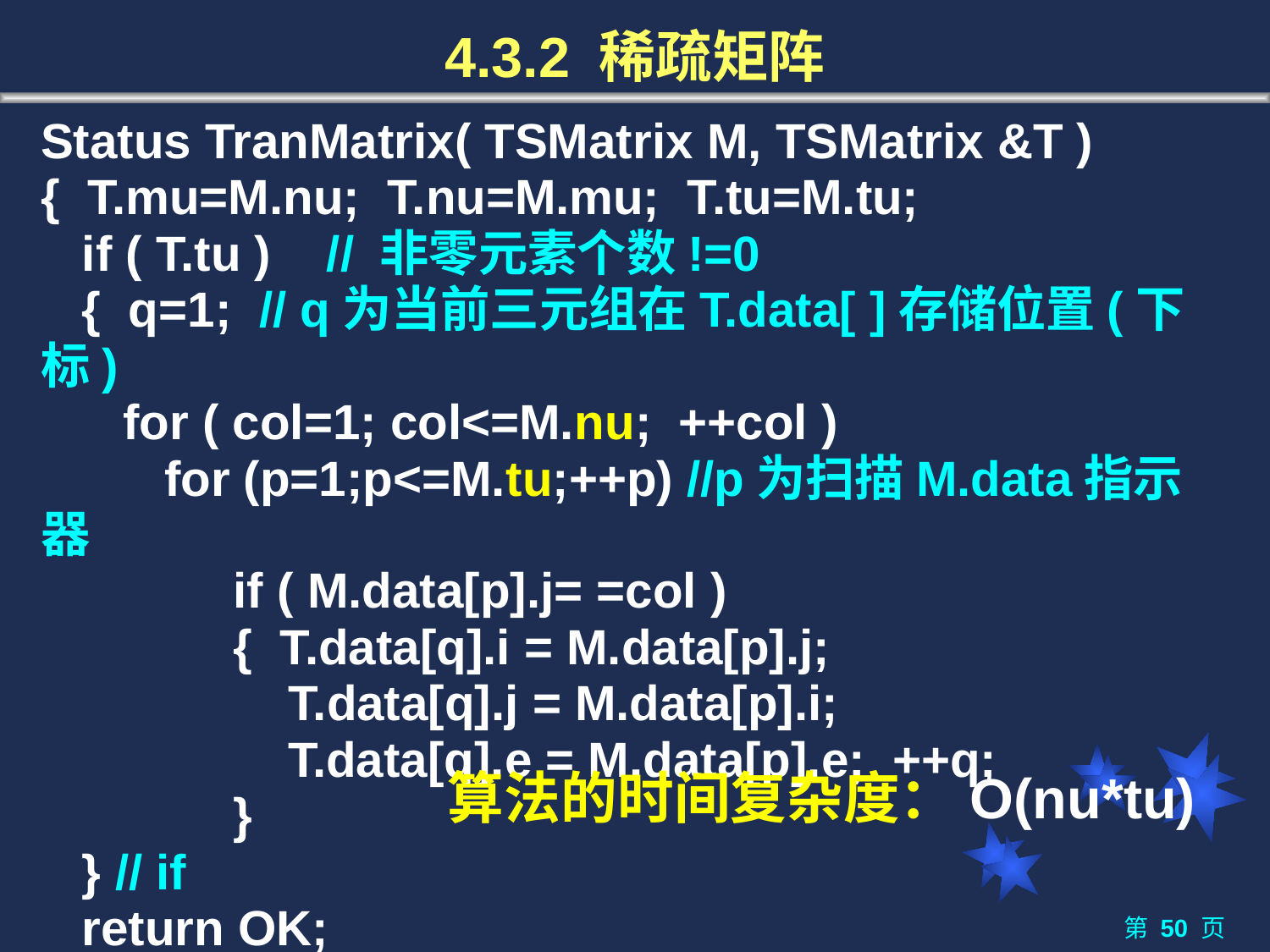

# 4.3.2 稀疏矩阵
Status TranMatrix( TSMatrix M, TSMatrix &T )
{  T.mu=M.nu;  T.nu=M.mu;  T.tu=M.tu;
   if ( T.tu )    // 非零元素个数!=0
   {  q=1;  // q为当前三元组在T.data[ ]存储位置(下标)
      for ( col=1; col<=M.nu;  ++col )
         for (p=1;p<=M.tu;++p) //p为扫描M.data指示器
              if ( M.data[p].j= =col )
              {  T.data[q].i = M.data[p].j;
                  T.data[q].j = M.data[p].i;
                  T.data[q].e = M.data[p].e;  ++q;
              }
   } // if
   return OK;
} // TranMtrix
算法的时间复杂度：O(nu*tu)
第 50 页